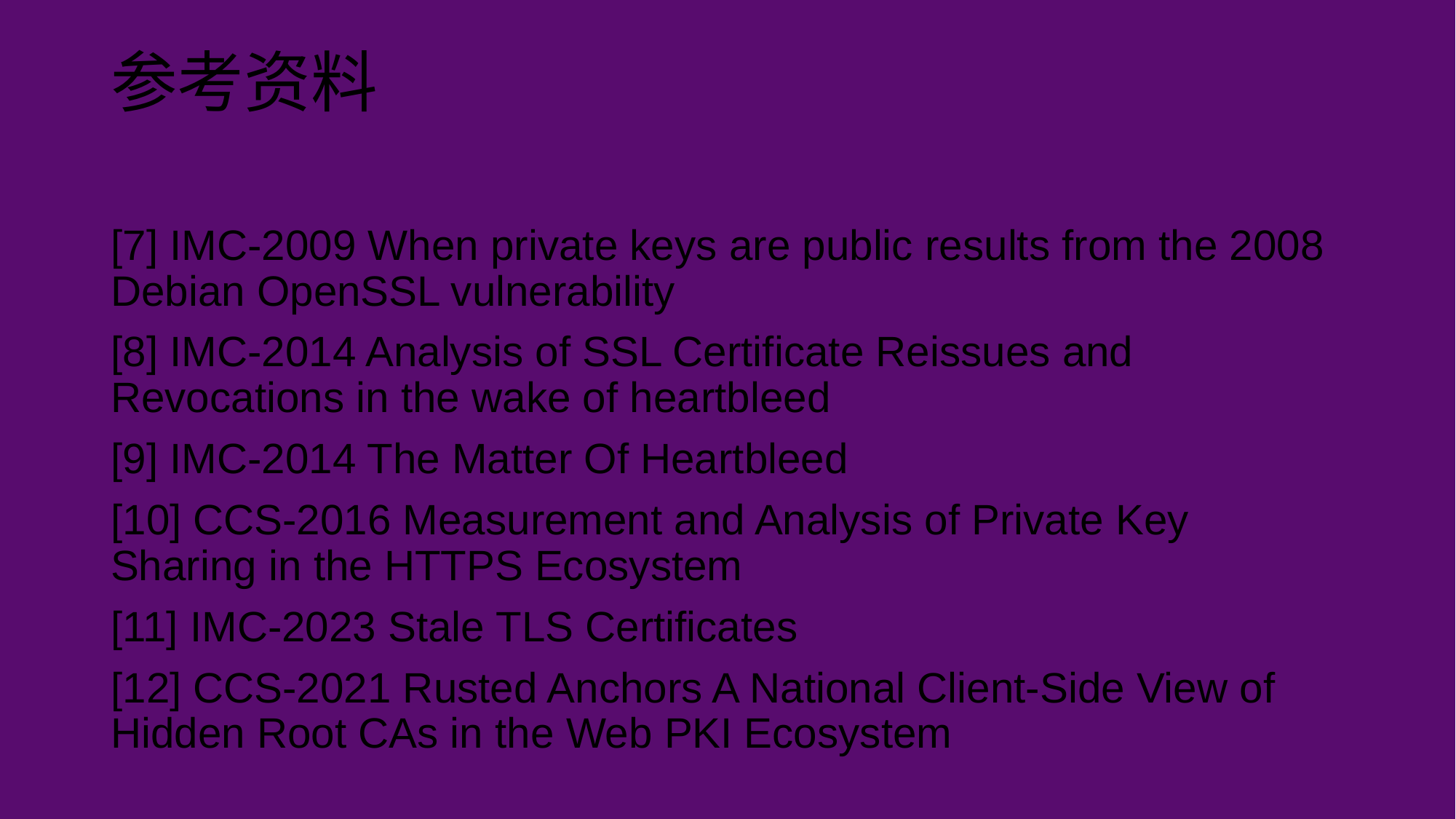

# 参考资料
[7] IMC-2009 When private keys are public results from the 2008 Debian OpenSSL vulnerability
[8] IMC-2014 Analysis of SSL Certificate Reissues and Revocations in the wake of heartbleed
[9] IMC-2014 The Matter Of Heartbleed
[10] CCS-2016 Measurement and Analysis of Private Key Sharing in the HTTPS Ecosystem
[11] IMC-2023 Stale TLS Certificates
[12] CCS-2021 Rusted Anchors A National Client-Side View of Hidden Root CAs in the Web PKI Ecosystem